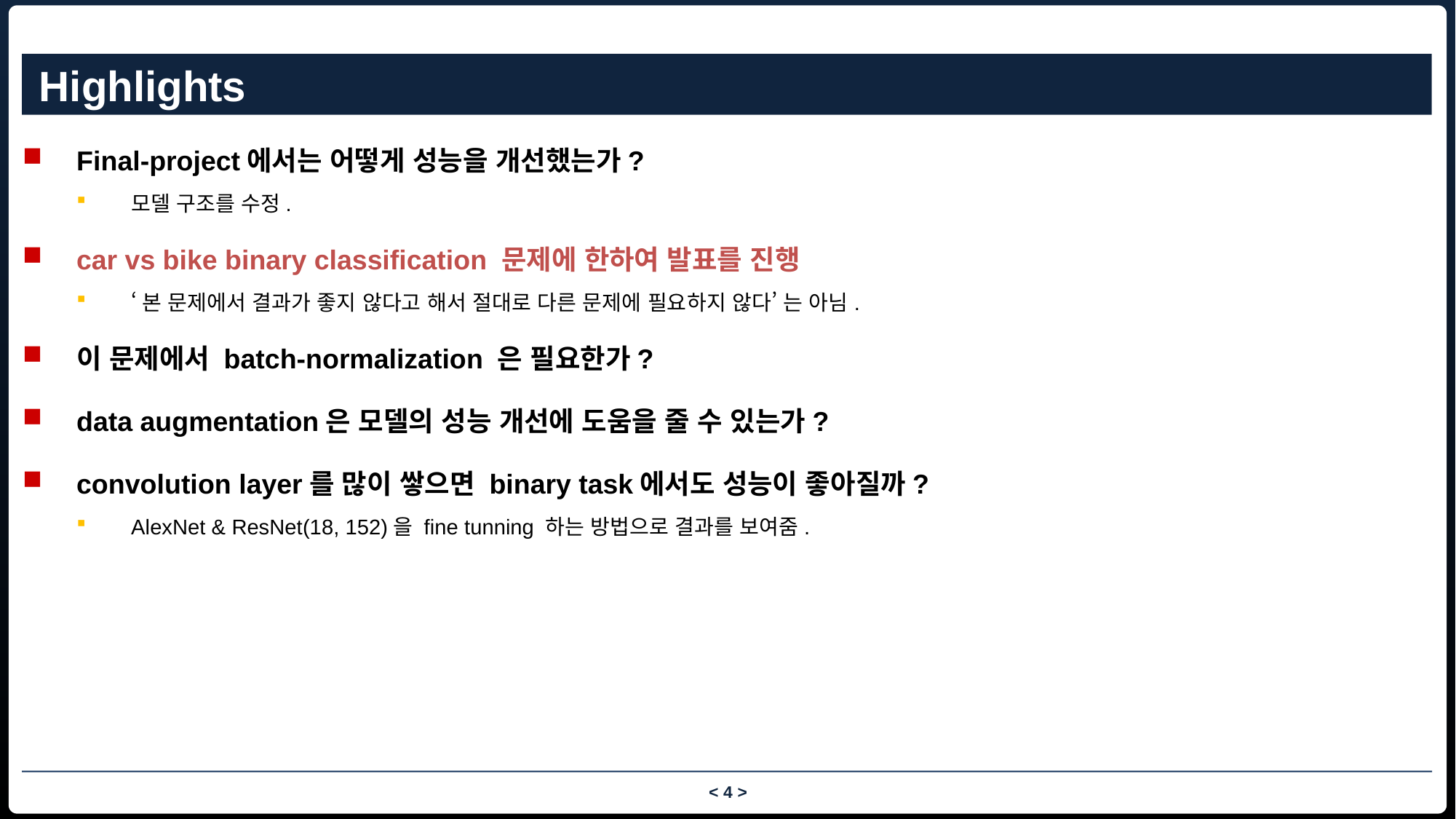

# Highlights
Final-project에서는 어떻게 성능을 개선했는가?
모델 구조를 수정.
car vs bike binary classification 문제에 한하여 발표를 진행
‘본 문제에서 결과가 좋지 않다고 해서 절대로 다른 문제에 필요하지 않다’ 는 아님.
이 문제에서 batch-normalization 은 필요한가?
data augmentation은 모델의 성능 개선에 도움을 줄 수 있는가?
convolution layer를 많이 쌓으면 binary task에서도 성능이 좋아질까?
AlexNet & ResNet(18, 152)을 fine tunning 하는 방법으로 결과를 보여줌.